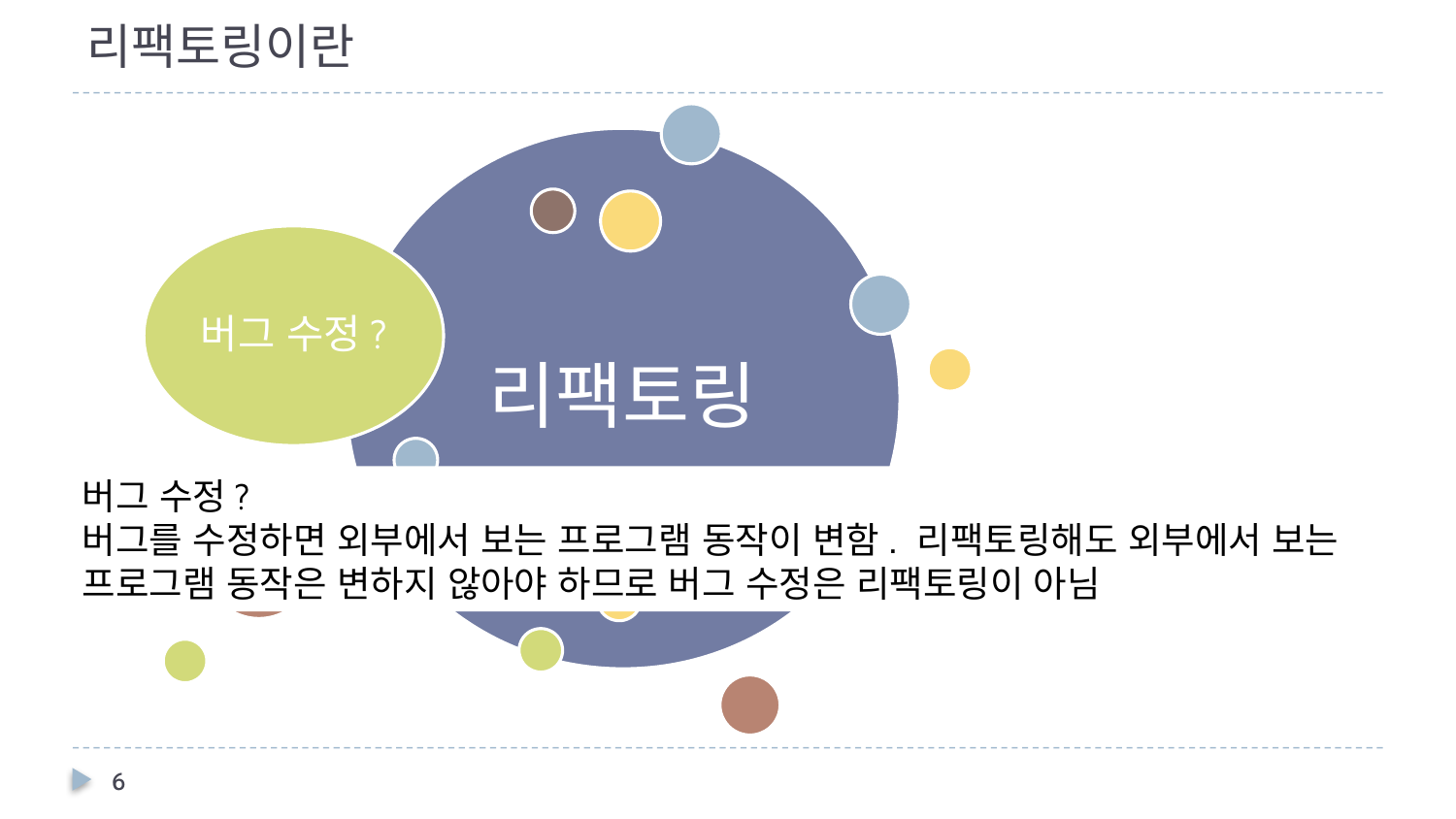

# 리팩토링이란

리팩토링

버그 수정?
버그 수정?
버그를 수정하면 외부에서 보는 프로그램 동작이 변함. 리팩토링해도 외부에서 보는 프로그램 동작은 변하지 않아야 하므로 버그 수정은 리팩토링이 아님
6